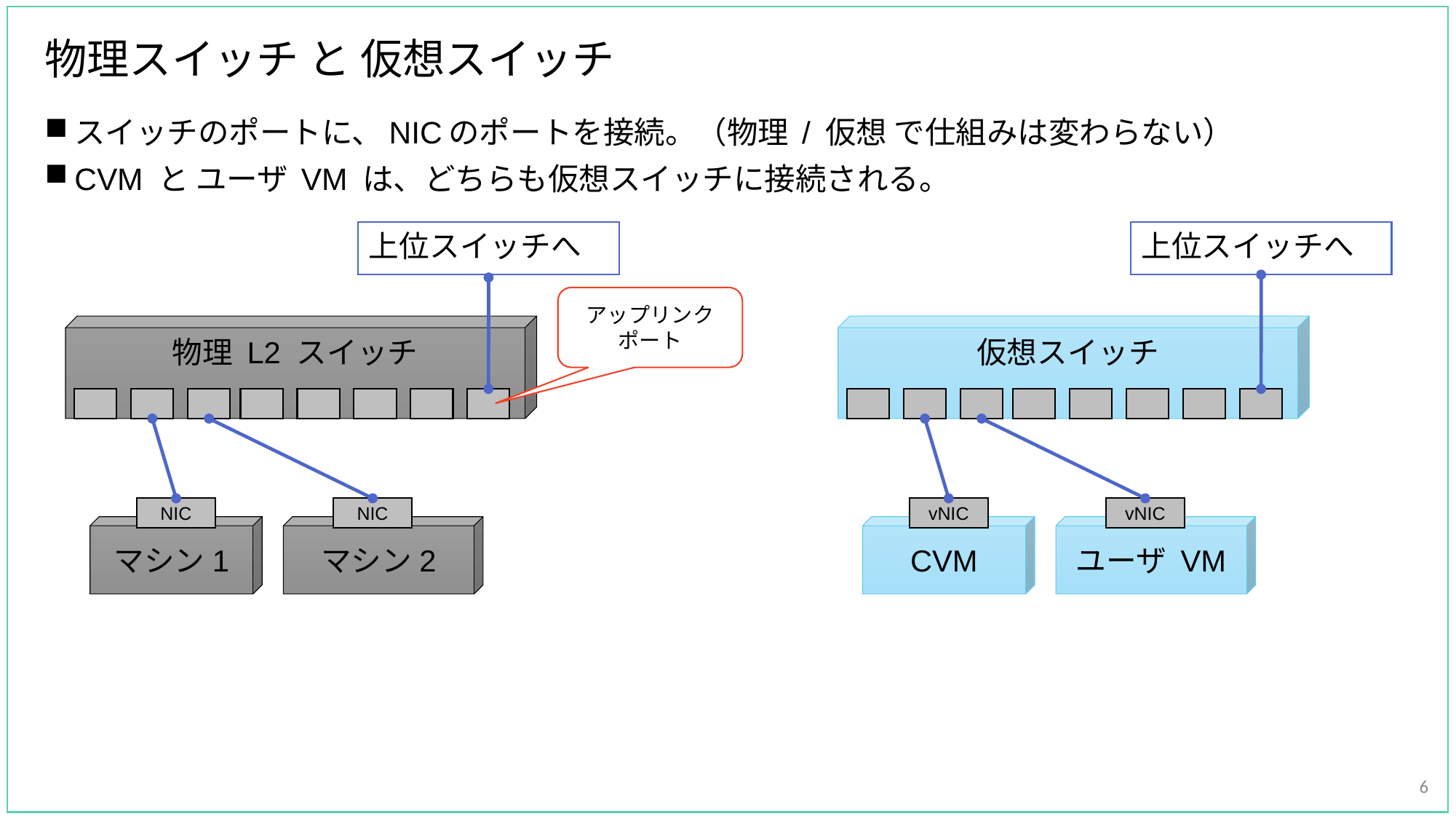

# 物理スイッチ と 仮想スイッチ
スイッチのポートに、NICのポートを接続。（物理 / 仮想 で仕組みは変わらない）
CVM と ユーザ VM は、どちらも仮想スイッチに接続される。
上位スイッチへ
上位スイッチへ
アップリンク
ポート
物理 L2 スイッチ
仮想スイッチ

NIC
NIC
vNIC
vNIC
マシン1
マシン2
CVM
ユーザ VM
6